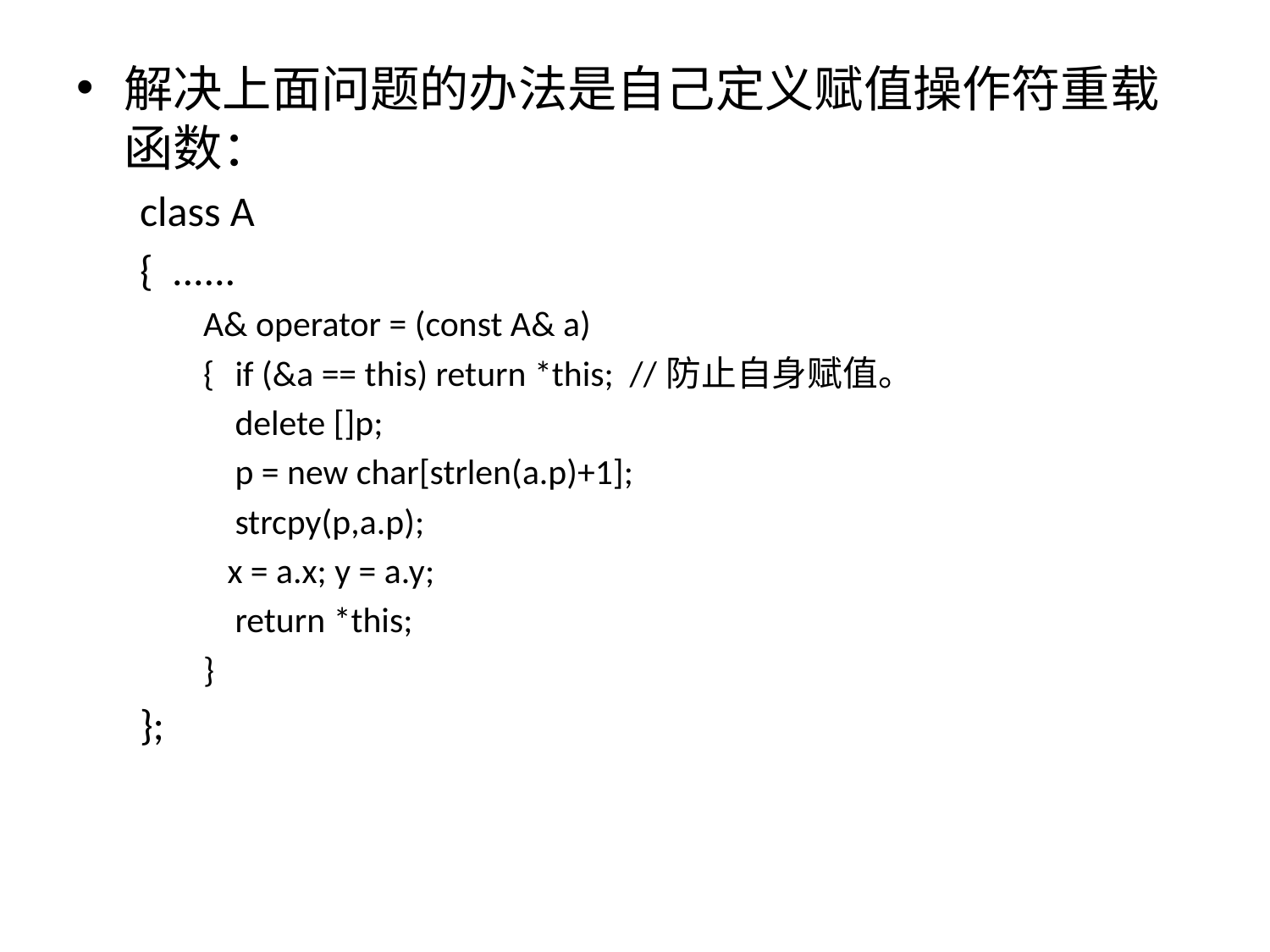

解决上面问题的办法是自己定义赋值操作符重载函数：
class A
{  ......
A& operator = (const A& a)
{	if (&a == this) return *this;  //防止自身赋值。
	delete []p;
	p = new char[strlen(a.p)+1];
	strcpy(p,a.p);
   x = a.x; y = a.y;
	return *this;
}
};